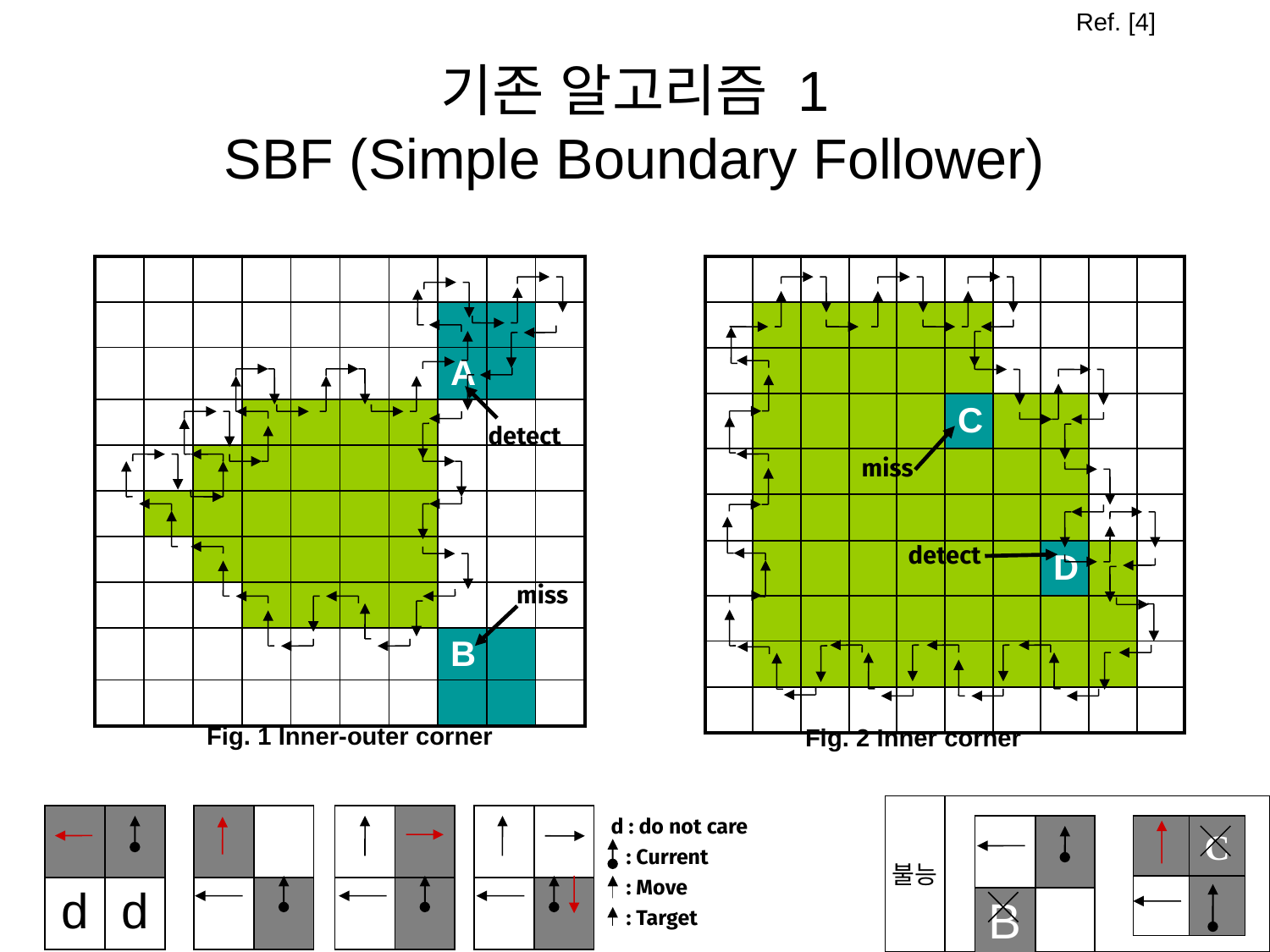

Ref. [4]
# 기존 알고리즘 1 SBF (Simple Boundary Follower)
|  |  |  |  |  |  |  |  |  |  |
| --- | --- | --- | --- | --- | --- | --- | --- | --- | --- |
|  |  |  |  |  |  |  |  |  |  |
|  |  |  |  |  |  |  | A |  |  |
|  |  |  |  |  |  |  |  |  |  |
|  |  |  |  |  |  |  |  |  |  |
|  |  |  |  |  |  |  |  |  |  |
|  |  |  |  |  |  |  |  |  |  |
|  |  |  |  |  |  |  |  |  |  |
|  |  |  |  |  |  |  | B |  |  |
|  |  |  |  |  |  |  |  |  |  |
|  |  |  |  |  |  |  |  |  |  |
| --- | --- | --- | --- | --- | --- | --- | --- | --- | --- |
|  |  |  |  |  |  |  |  |  |  |
|  |  |  |  |  |  |  |  |  |  |
|  |  |  |  |  | C |  |  |  |  |
|  |  |  |  |  |  |  |  |  |  |
|  |  |  |  |  |  |  |  |  |  |
|  |  |  |  |  |  |  | D |  |  |
|  |  |  |  |  |  |  |  |  |  |
|  |  |  |  |  |  |  |  |  |  |
|  |  |  |  |  |  |  |  |  |  |

detect

miss

detect

miss

Fig. 1 Inner-outer corner
Fig. 2 Inner corner

불능
d : do not care
   : Current
   : Move
   : Target

|  |  |
| --- | --- |
| d | d |
|  |  |
| --- | --- |
|  |  |
|  |  |
| --- | --- |
|  |  |
|  |  |
| --- | --- |
|  |  |

|  |  |
| --- | --- |
| B |  |

C